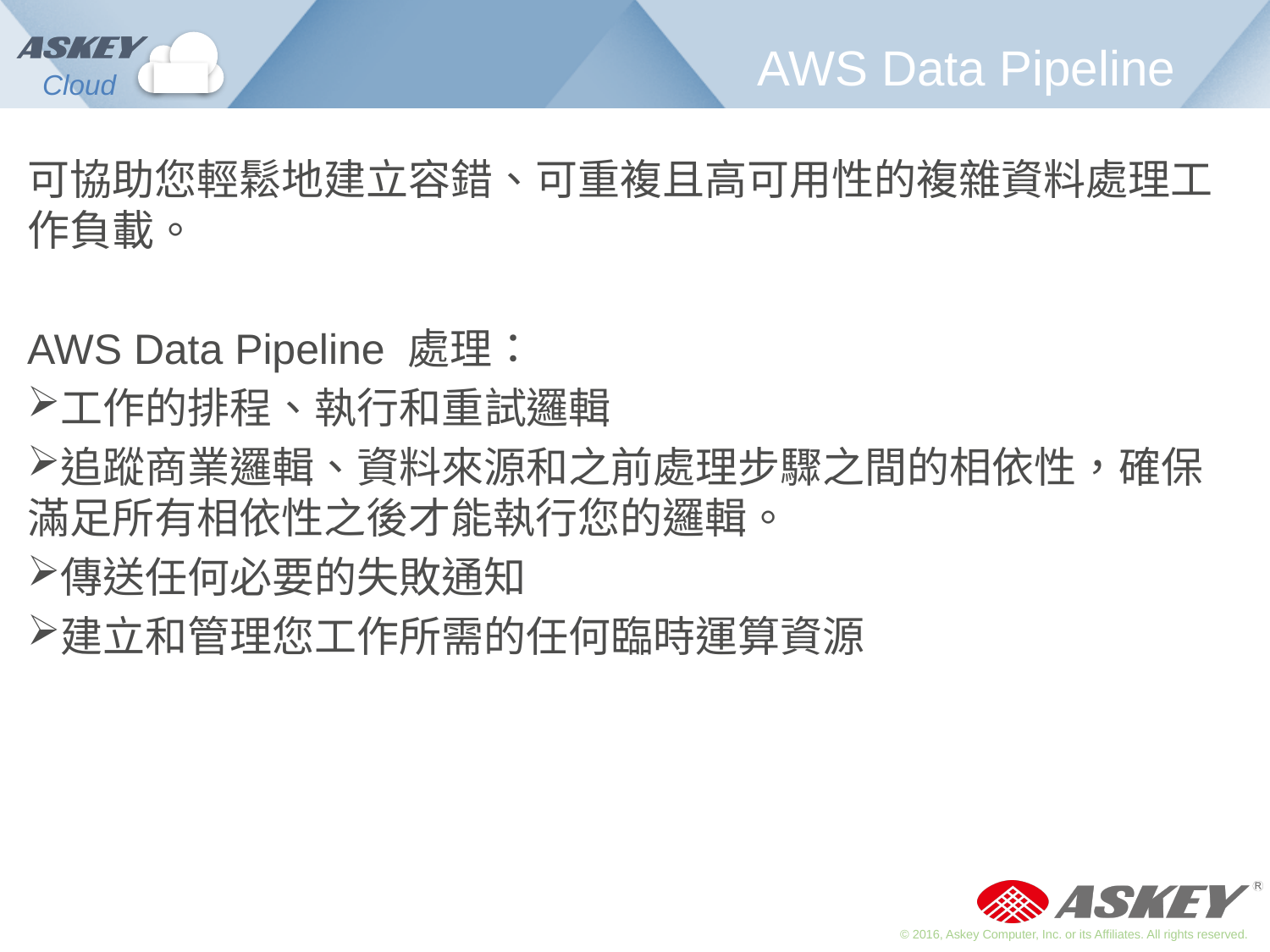

# AWS Data Pipeline
可協助您輕鬆地建立容錯、可重複且高可用性的複雜資料處理工作負載。

AWS Data Pipeline 處理：
工作的排程、執行和重試邏輯
追蹤商業邏輯、資料來源和之前處理步驟之間的相依性，確保滿足所有相依性之後才能執行您的邏輯。
傳送任何必要的失敗通知
建立和管理您工作所需的任何臨時運算資源